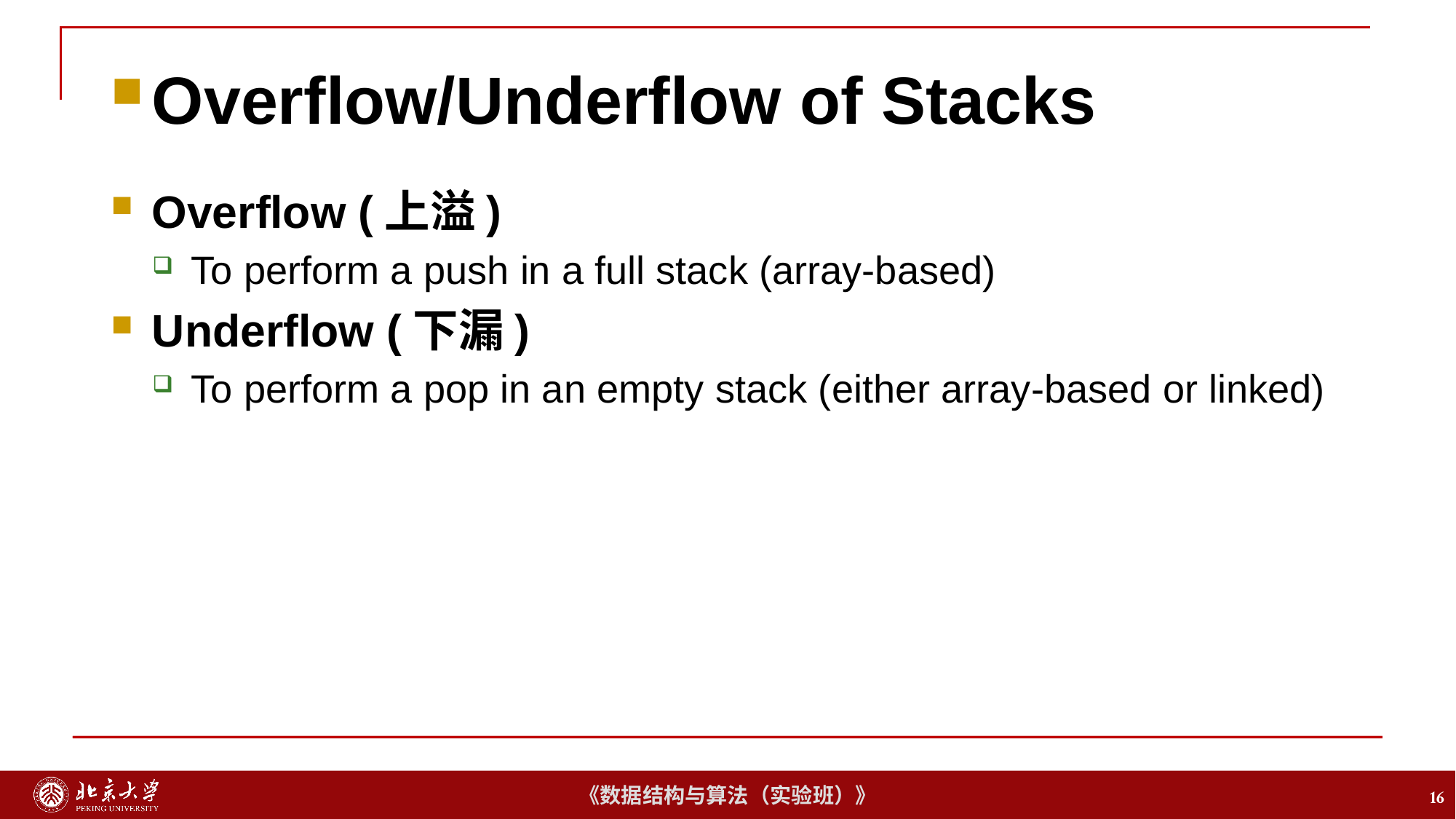

Overflow/Underflow of Stacks
Overflow (上溢)
To perform a push in a full stack (array-based)
Underflow (下漏)
To perform a pop in an empty stack (either array-based or linked)
16